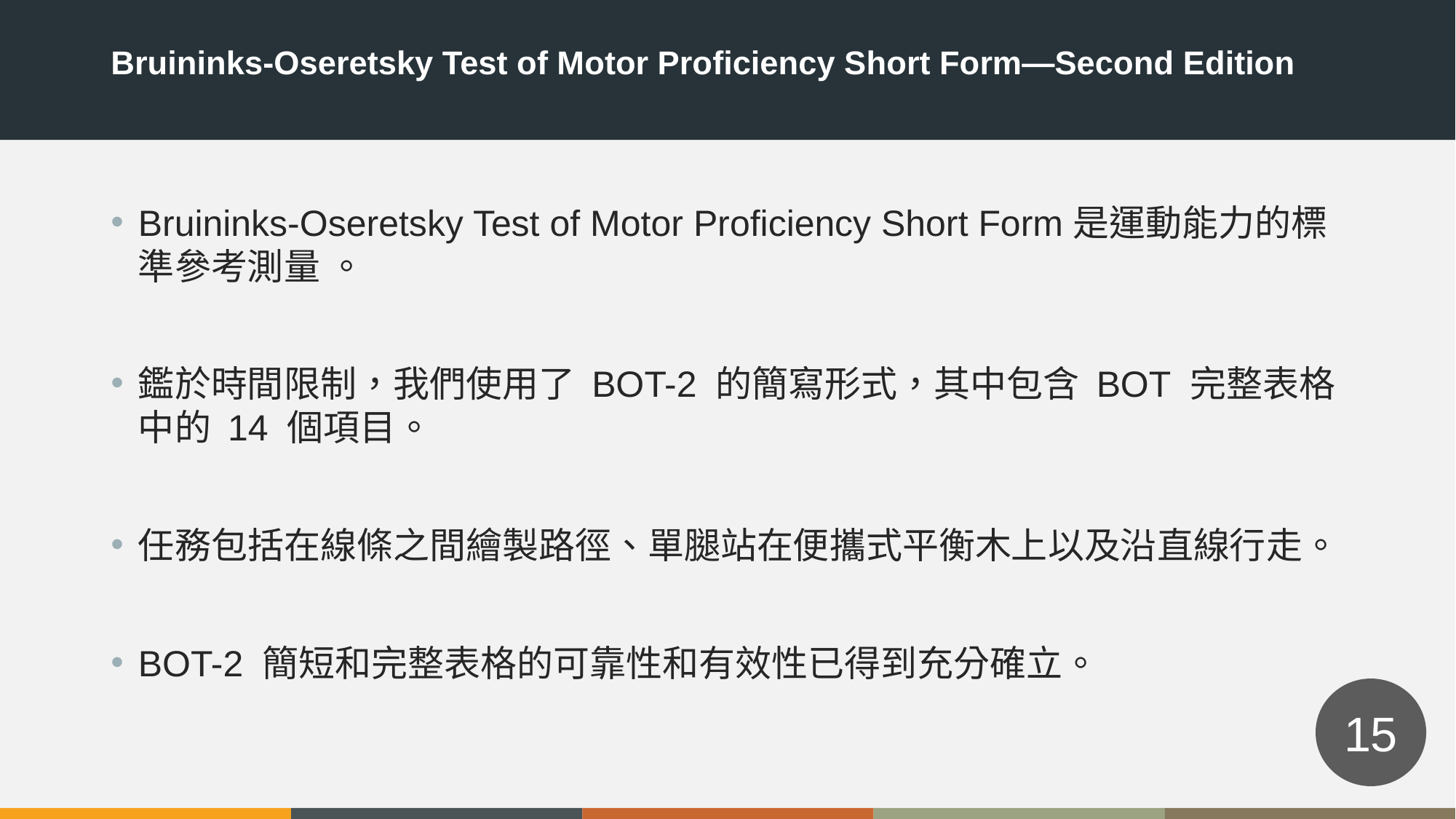

Bruininks-Oseretsky Test of Motor Proficiency Short Form—Second Edition
Bruininks-Oseretsky Test of Motor Proficiency Short Form是運動能力的標準參考測量 。

鑑於時間限制，我們使用了 BOT-2 的簡寫形式，其中包含 BOT 完整表格中的 14 個項目。

任務包括在線條之間繪製路徑、單腿站在便攜式平衡木上以及沿直線行走。

BOT-2 簡短和完整表格的可靠性和有效性已得到充分確立。
15